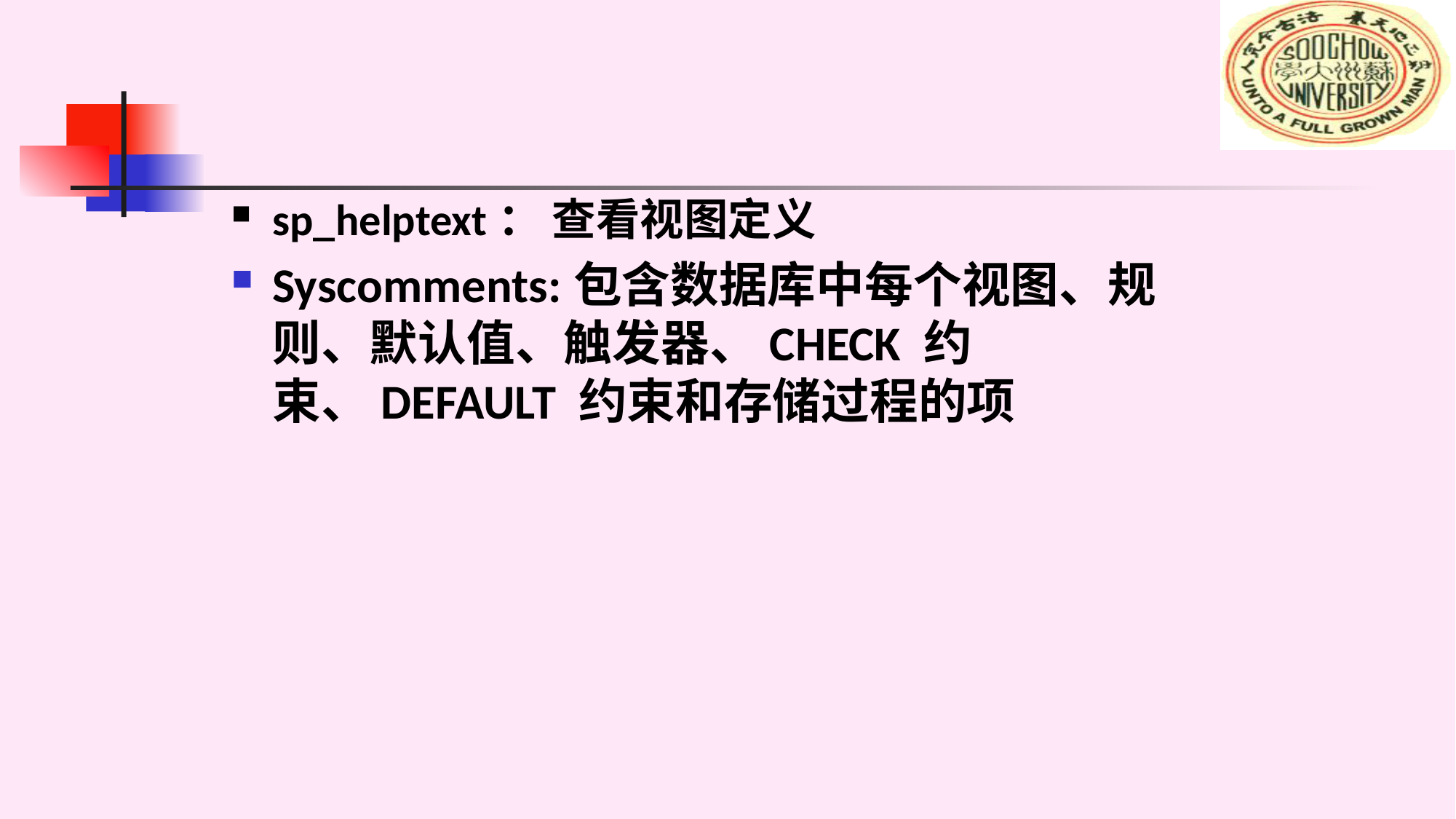

#
sp_helptext： 查看视图定义
Syscomments:包含数据库中每个视图、规则、默认值、触发器、CHECK 约束、DEFAULT 约束和存储过程的项